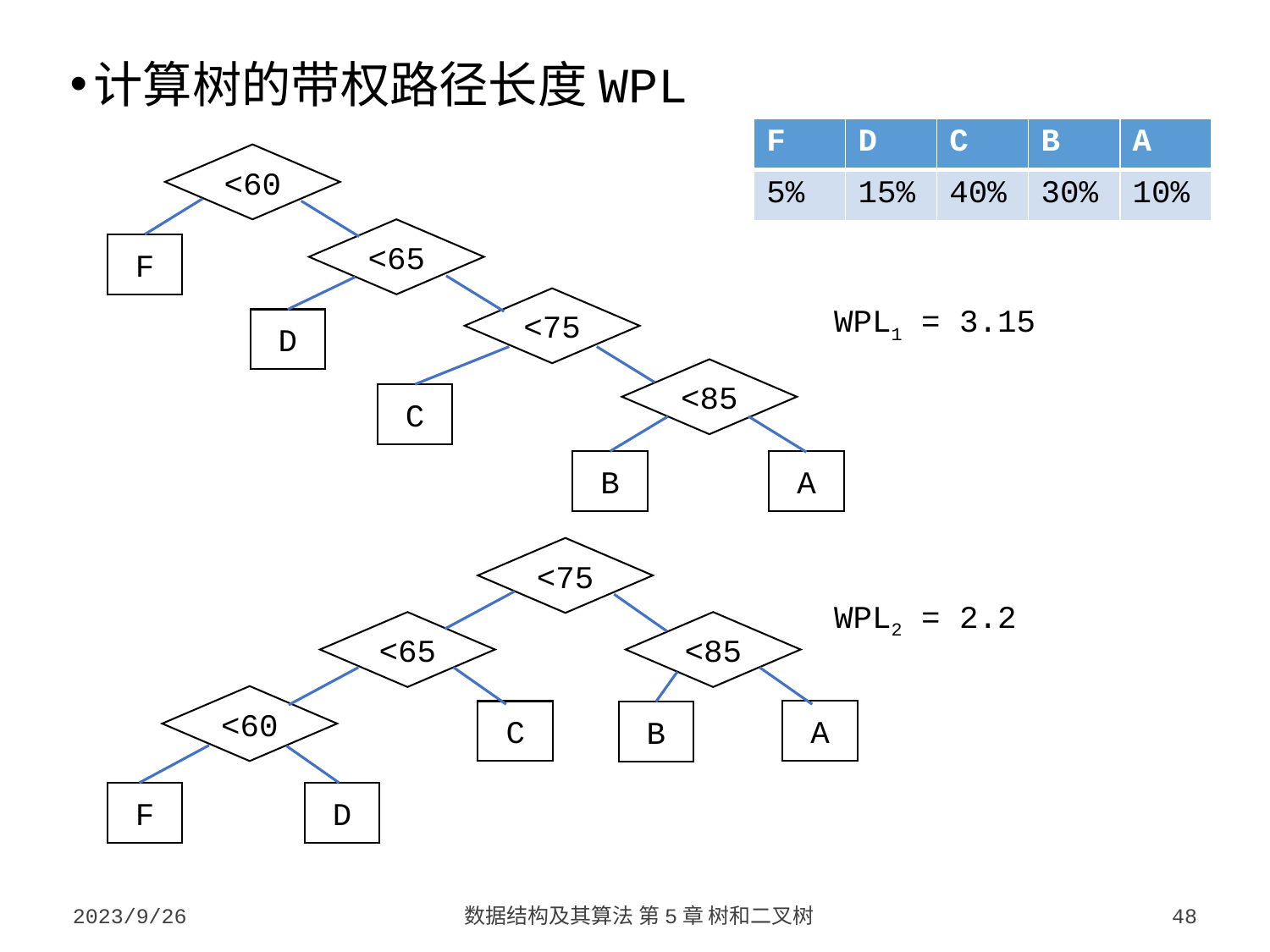

计算树的带权路径长度WPL
| F | D | C | B | A |
| --- | --- | --- | --- | --- |
| 5% | 15% | 40% | 30% | 10% |
<60
<65
F
<75
D
<85
C
B
A
WPL1 = 3.15
<75
<65
<85
<60
A
C
B
D
F
WPL2 = 2.2
2023/9/26
数据结构及其算法 第5章 树和二叉树
48